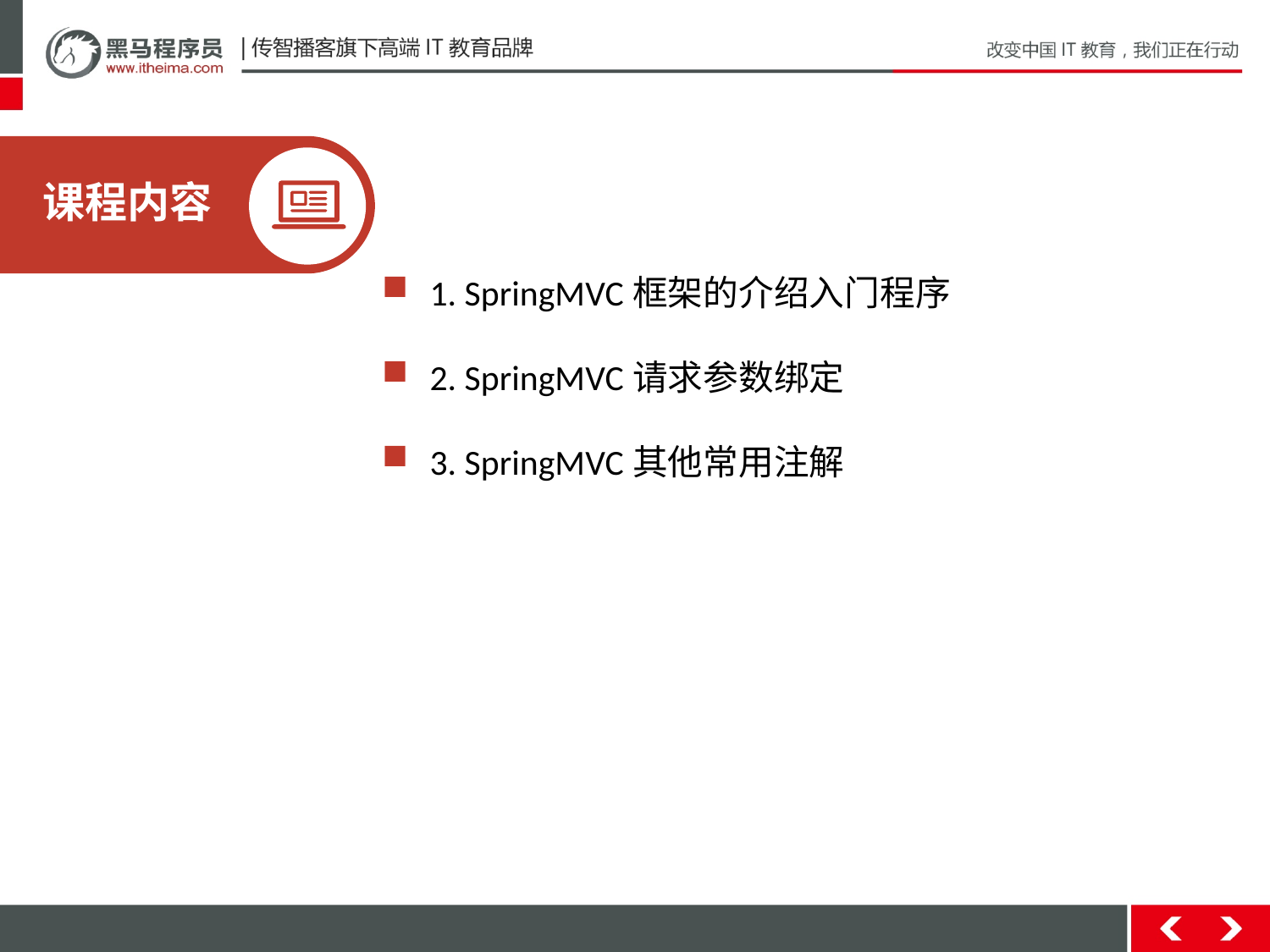

课程内容

1. SpringMVC框架的介绍入门程序

2. SpringMVC请求参数绑定

3. SpringMVC其他常用注解